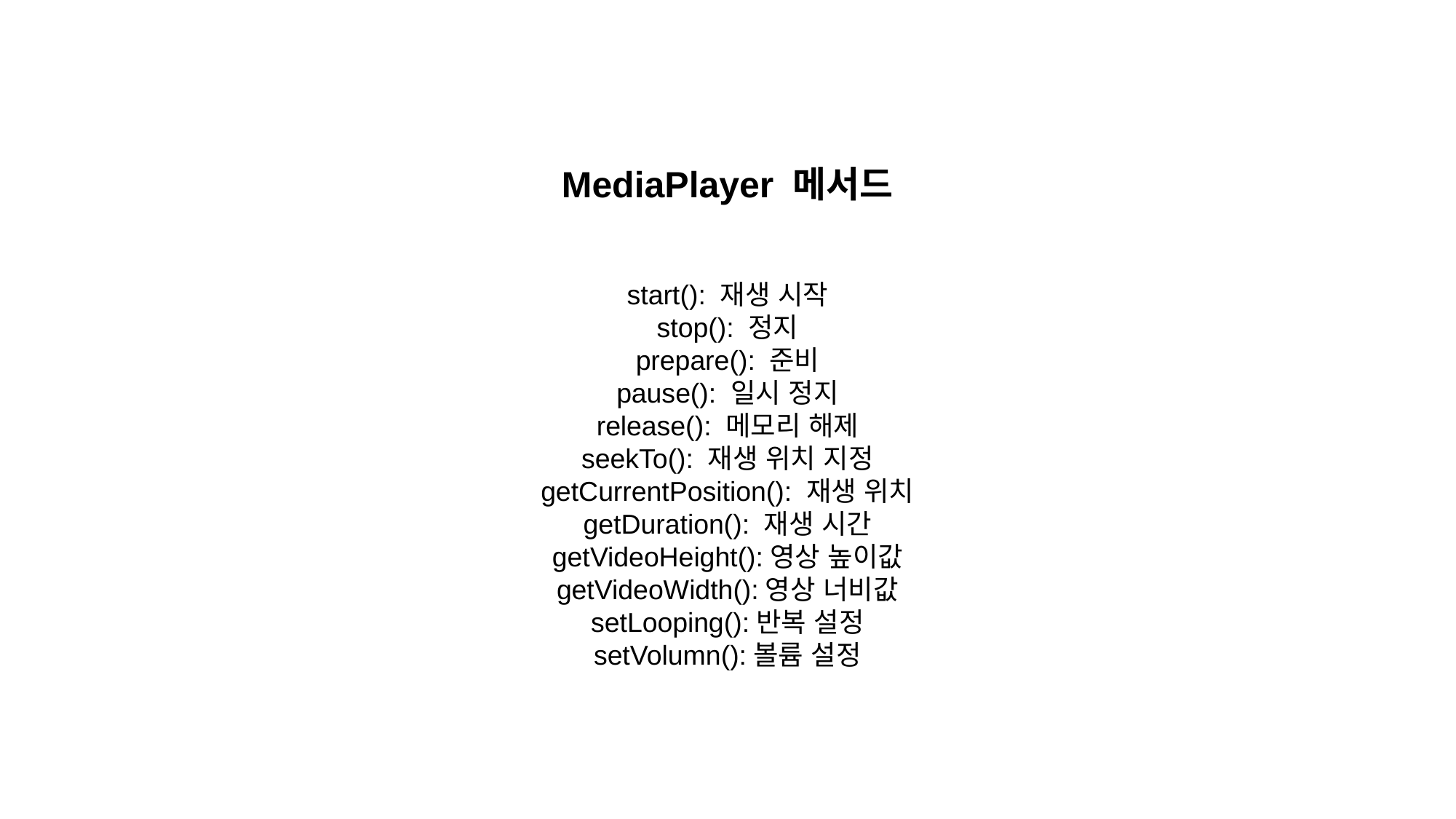

MediaPlayer 메서드
start(): 재생 시작
stop(): 정지
prepare(): 준비
pause(): 일시 정지
release(): 메모리 해제
seekTo(): 재생 위치 지정
getCurrentPosition(): 재생 위치
getDuration(): 재생 시간
getVideoHeight():영상 높이값
getVideoWidth():영상 너비값
setLooping():반복 설정
setVolumn():볼륨 설정